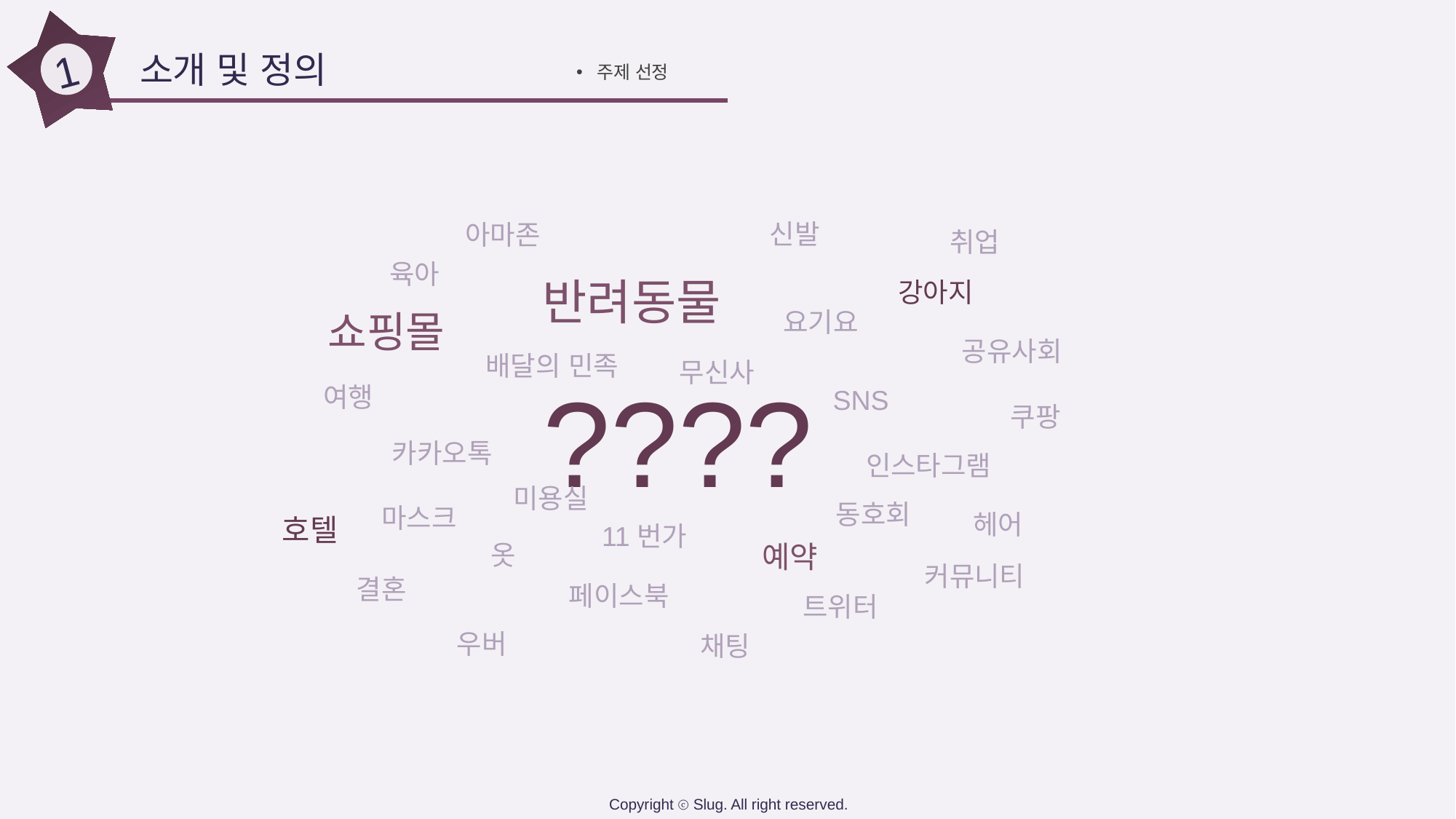

1
소개 및 정의
주제 선정
신발
아마존
취업
육아
반려동물
강아지
요기요
쇼핑몰
공유사회
배달의 민족
무신사
????
여행
SNS
쿠팡
카카오톡
인스타그램
미용실
동호회
마스크
헤어
호텔
11번가
예약
옷
커뮤니티
결혼
페이스북
트위터
우버
채팅
Copyright ⓒ Slug. All right reserved.